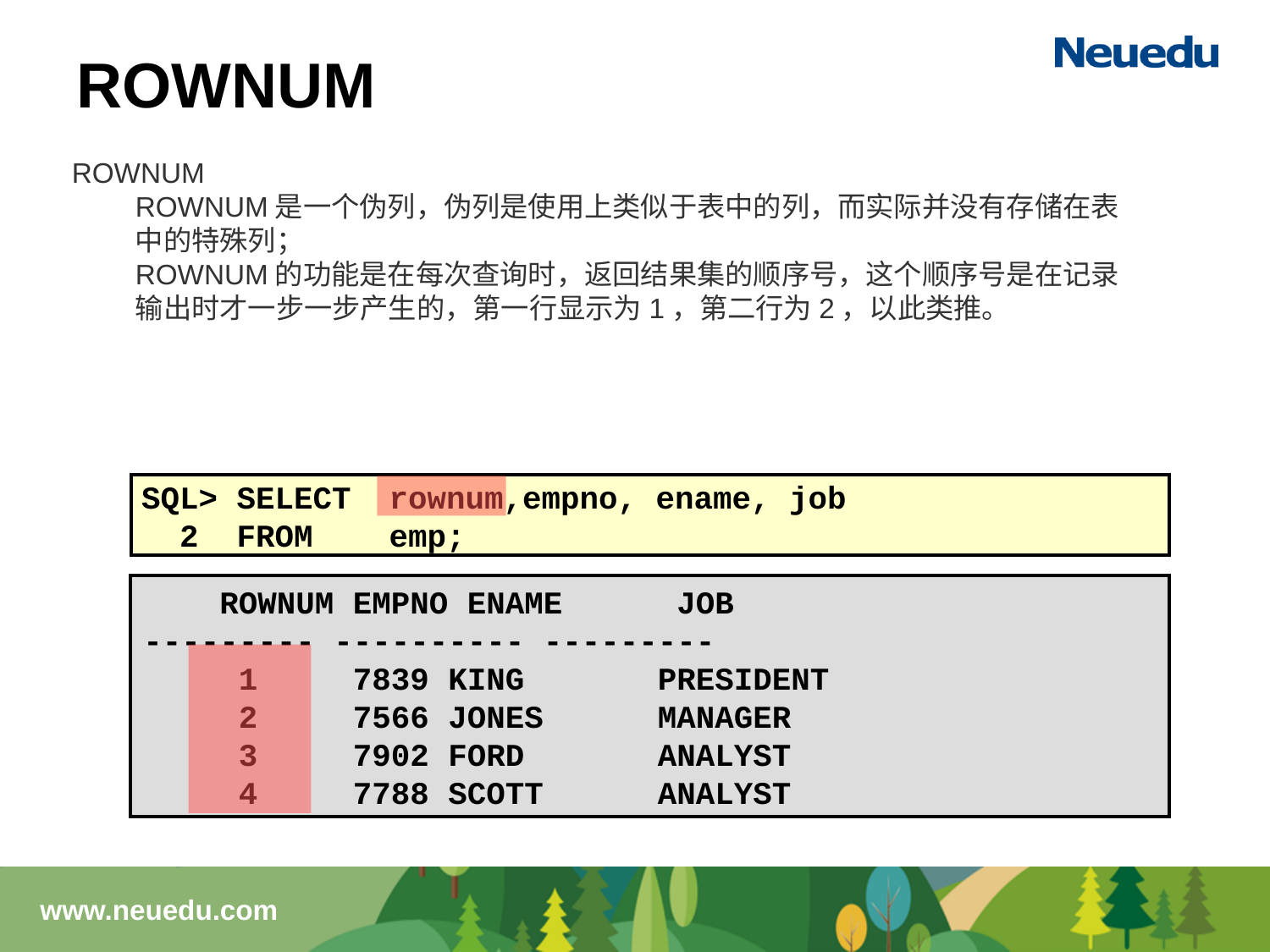

ROWNUM
ROWNUM
ROWNUM是一个伪列，伪列是使用上类似于表中的列，而实际并没有存储在表中的特殊列；
ROWNUM的功能是在每次查询时，返回结果集的顺序号，这个顺序号是在记录输出时才一步一步产生的，第一行显示为1，第二行为2，以此类推。

SQL> SELECT  rownum,empno, ename, job
  2  FROM    emp;

    ROWNUM EMPNO ENAME      JOB
--------- ---------- ---------
     1     7839 KING       PRESIDENT
     2     7566 JONES      MANAGER
     3     7902 FORD       ANALYST
     4     7788 SCOTT      ANALYST